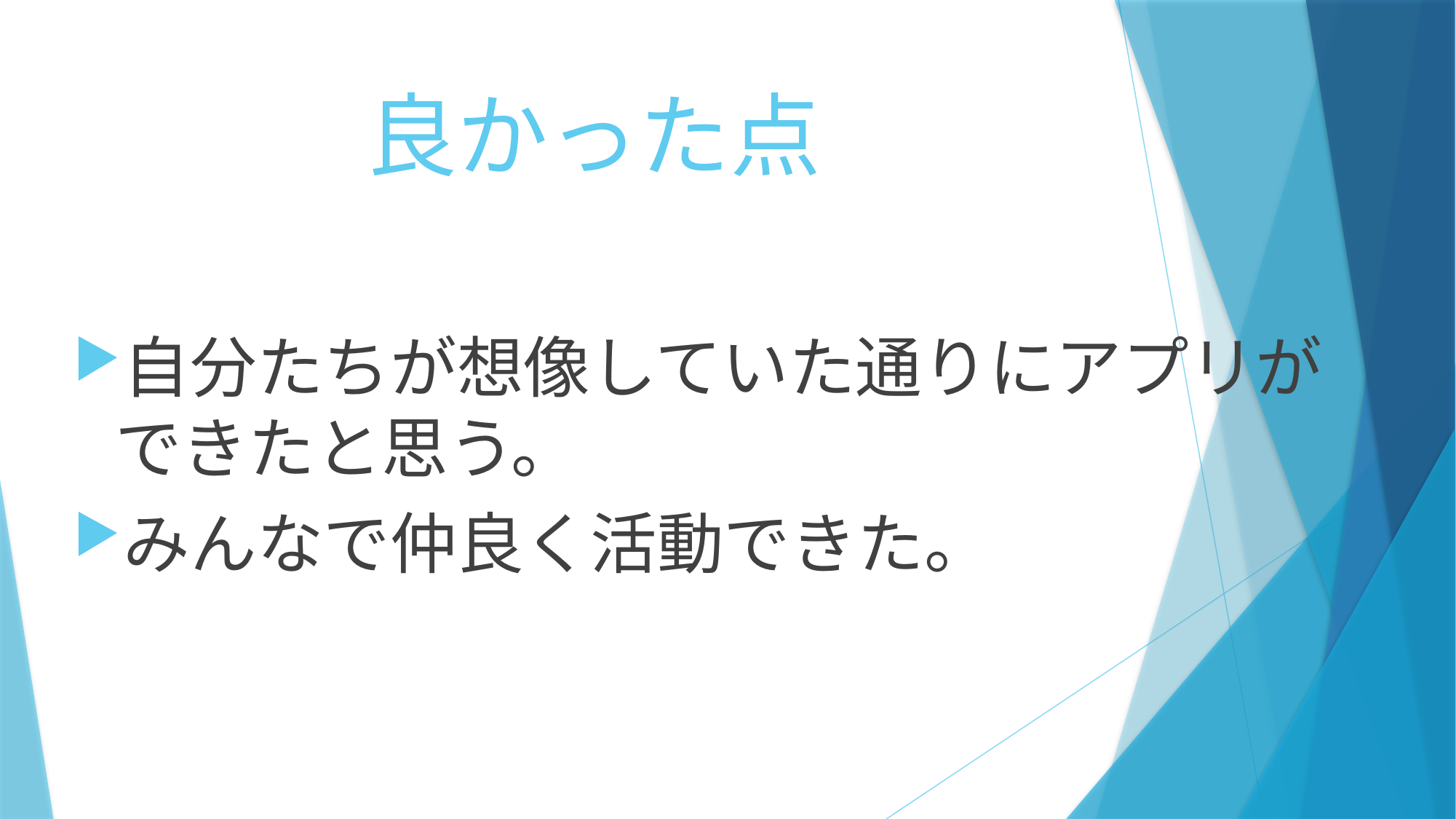

# 良かった点

自分たちが想像していた通りにアプリができたと思う。
みんなで仲良く活動できた。